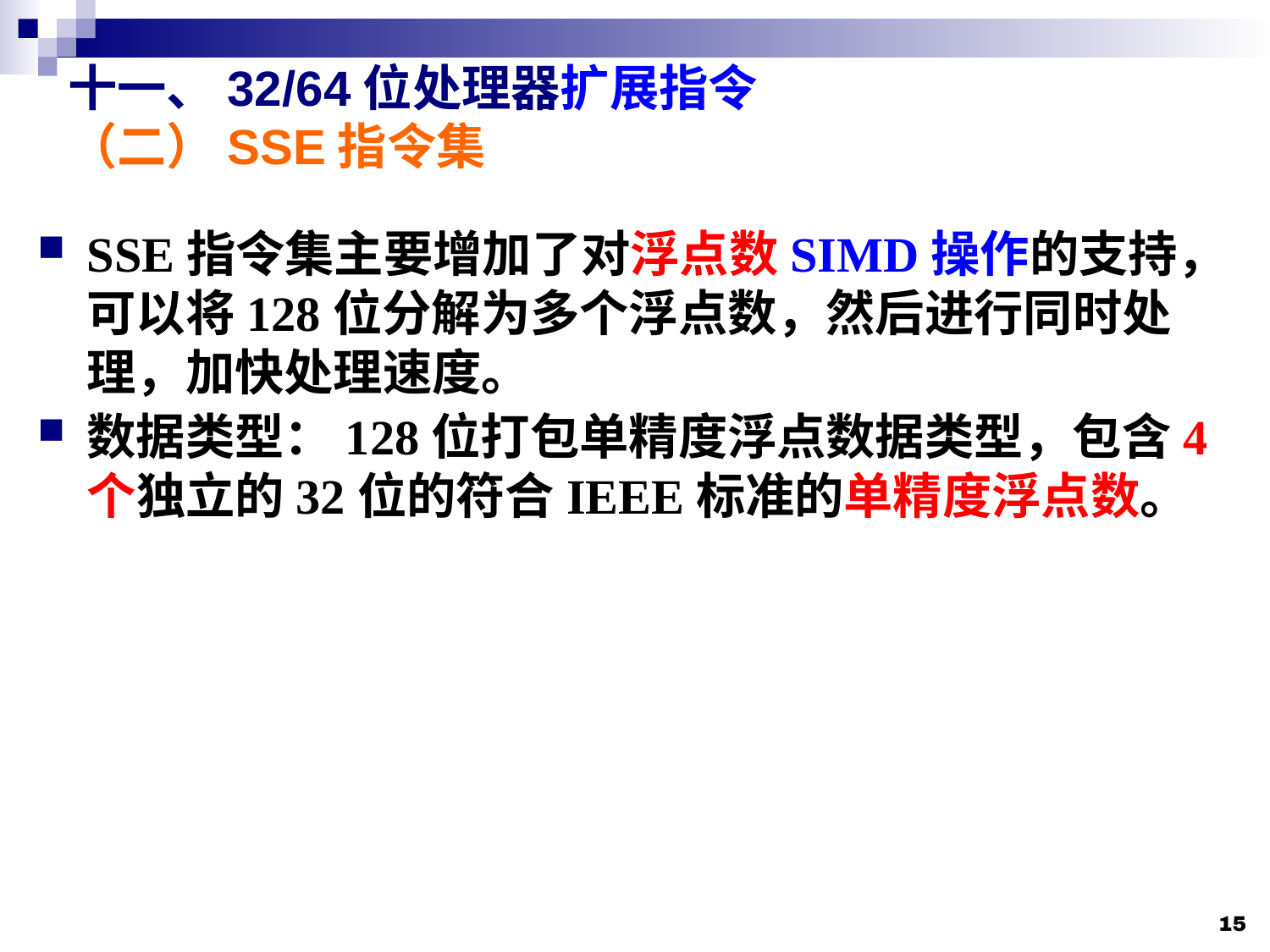

# 十一、32/64位处理器扩展指令 （二）SSE指令集
SSE指令集主要增加了对浮点数SIMD操作的支持，可以将128位分解为多个浮点数，然后进行同时处理，加快处理速度。
数据类型：128位打包单精度浮点数据类型，包含4个独立的32位的符合IEEE标准的单精度浮点数。
15